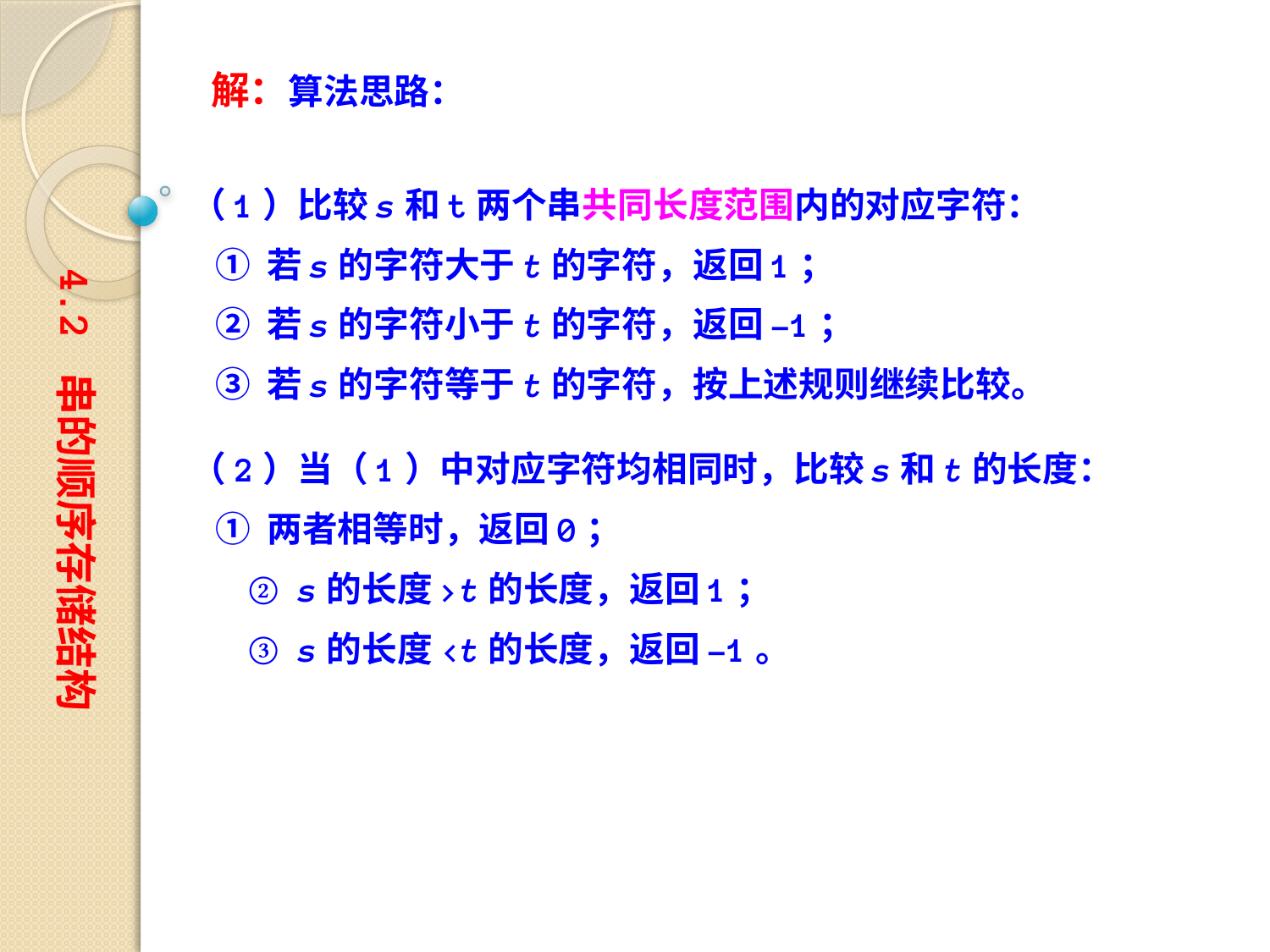

解：算法思路：
（1）比较s和t两个串共同长度范围内的对应字符：
   ① 若s的字符大于t的字符，返回1；
   ② 若s的字符小于t的字符，返回-1；
   ③ 若s的字符等于t的字符，按上述规则继续比较。
（2）当（1）中对应字符均相同时，比较s和t的长度：
   ① 两者相等时，返回0；
   ② s的长度>t的长度，返回1；
   ③ s的长度<t的长度，返回-1。
4.2 串的顺序存储结构